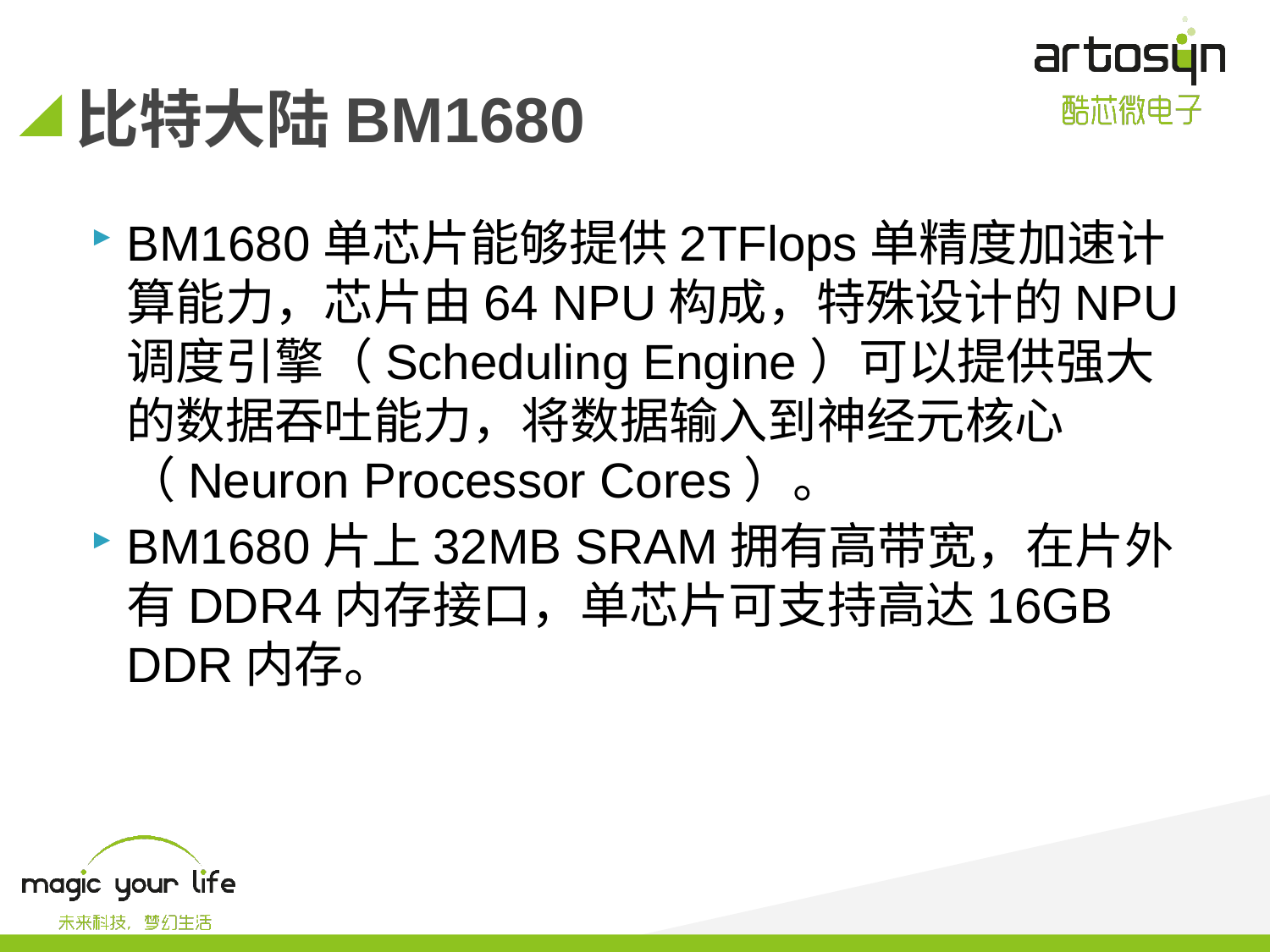

# 比特大陆BM1680
BM1680单芯片能够提供2TFlops单精度加速计算能力，芯片由64 NPU构成，特殊设计的NPU调度引擎（Scheduling Engine）可以提供强大的数据吞吐能力，将数据输入到神经元核心（Neuron Processor Cores）。
BM1680片上32MB SRAM拥有高带宽，在片外有DDR4内存接口，单芯片可支持高达16GB DDR内存。